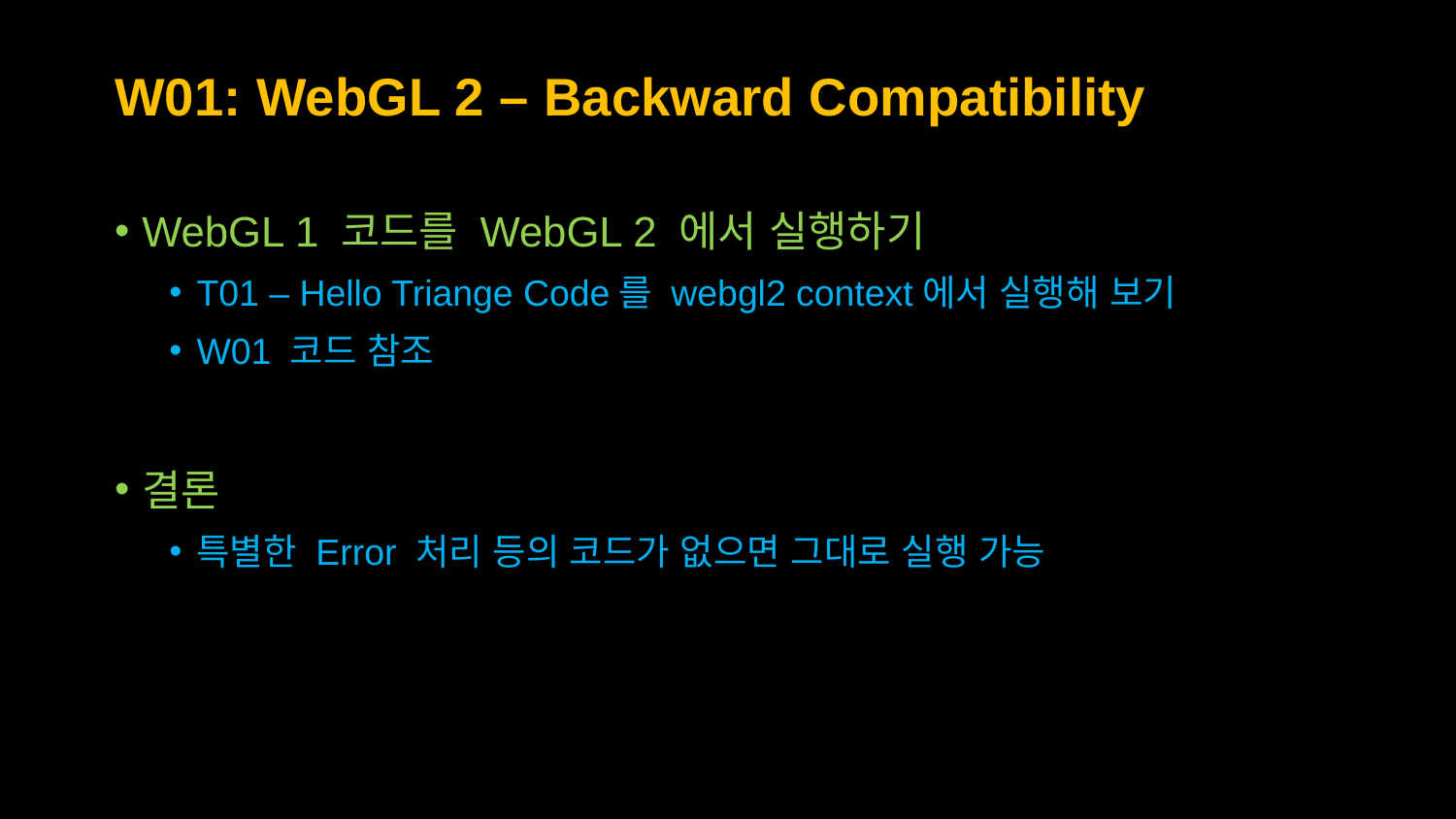

# W01: WebGL 2 – Backward Compatibility
WebGL 1 코드를 WebGL 2 에서 실행하기
T01 – Hello Triange Code를 webgl2 context에서 실행해 보기
W01 코드 참조

결론
특별한 Error 처리 등의 코드가 없으면 그대로 실행 가능